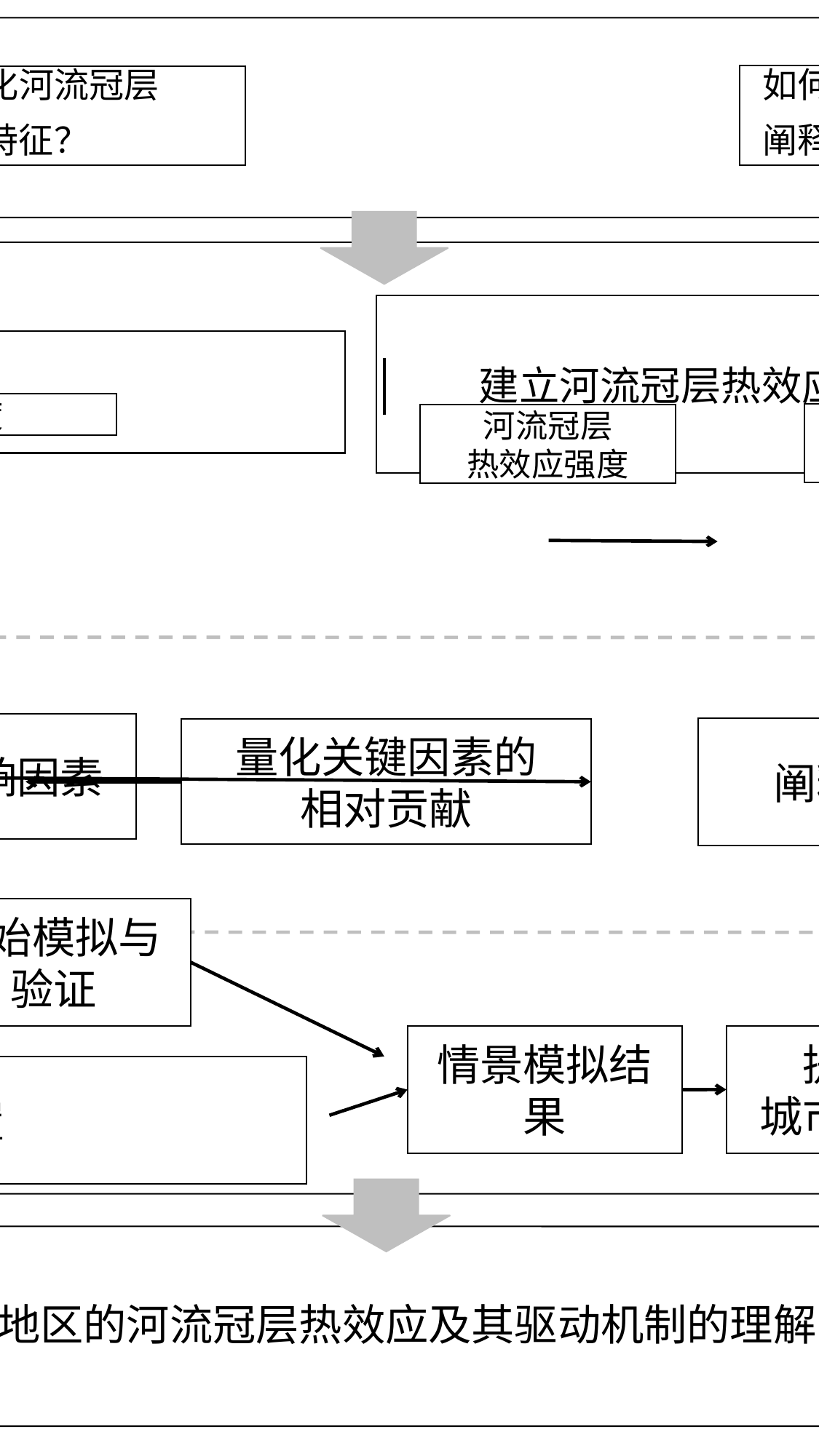

如何从三维空间形态特征影响的角度
阐释城市滨江地区气候的驱动机制？
如何在不同尺度量化河流冠层
热效应的时空特征？
科学问题

         建立河流冠层热效应的评估指标体系
         实地测量
研究内容1：
河流冠层热效应
指标的建立和计算
街道峡谷尺度
街区尺度
河流冠层
累积热效应
河流冠层
热效应强度
分析时空格局
研究内容2：
河流冠层热效应
对环境因素的响应机制分析
环境因素的计算
提取关键影响因素
阐释驱动机制
量化关键因素的
相对贡献
研究内容
初始模拟与验证
研究内容3：
河流冠层热效应
的情景模拟分析
提出滨江地区
城市规划优化方案
情景模拟结果
建筑高度
                     情景设置
建筑覆盖率

研究结果

加深对城市滨江地区的河流冠层热效应及其驱动机制的理解，为城市规划和设计提供科学依据。